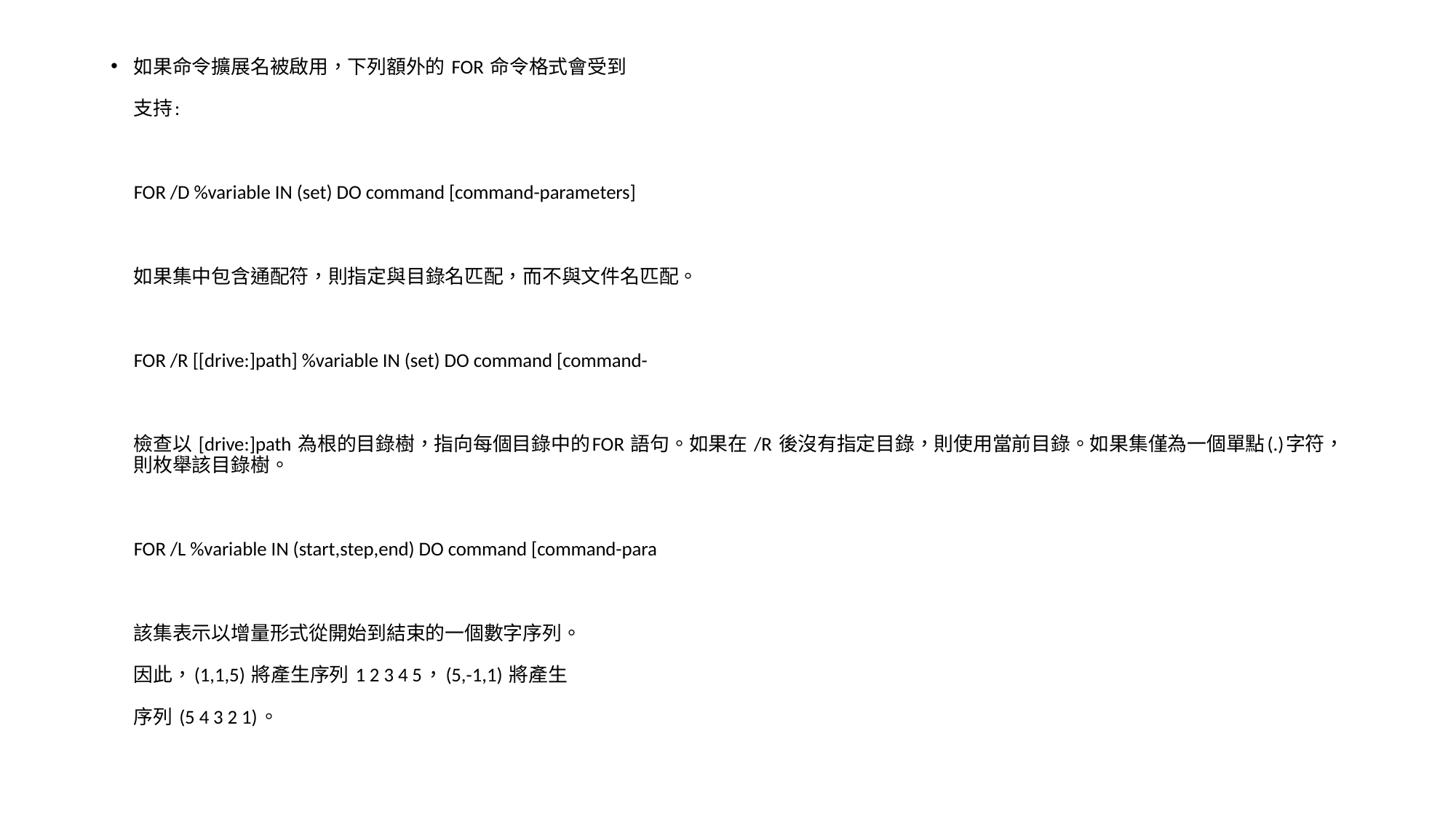

如果命令擴展名被啟用，下列額外的 FOR 命令格式會受到
 
支持:
 
 
 
FOR /D %variable IN (set) DO command [command-parameters]
 
 
 
如果集中包含通配符，則指定與目錄名匹配，而不與文件名匹配。
 
 
 
FOR /R [[drive:]path] %variable IN (set) DO command [command-
 
 
 
檢查以 [drive:]path 為根的目錄樹，指向每個目錄中的FOR 語句。如果在 /R 後沒有指定目錄，則使用當前目錄。如果集僅為一個單點(.)字符，則枚舉該目錄樹。
 
 
 
FOR /L %variable IN (start,step,end) DO command [command-para
 
 
 
該集表示以增量形式從開始到結束的一個數字序列。
 
因此，(1,1,5) 將產生序列 1 2 3 4 5，(5,-1,1) 將產生
 
序列 (5 4 3 2 1)。